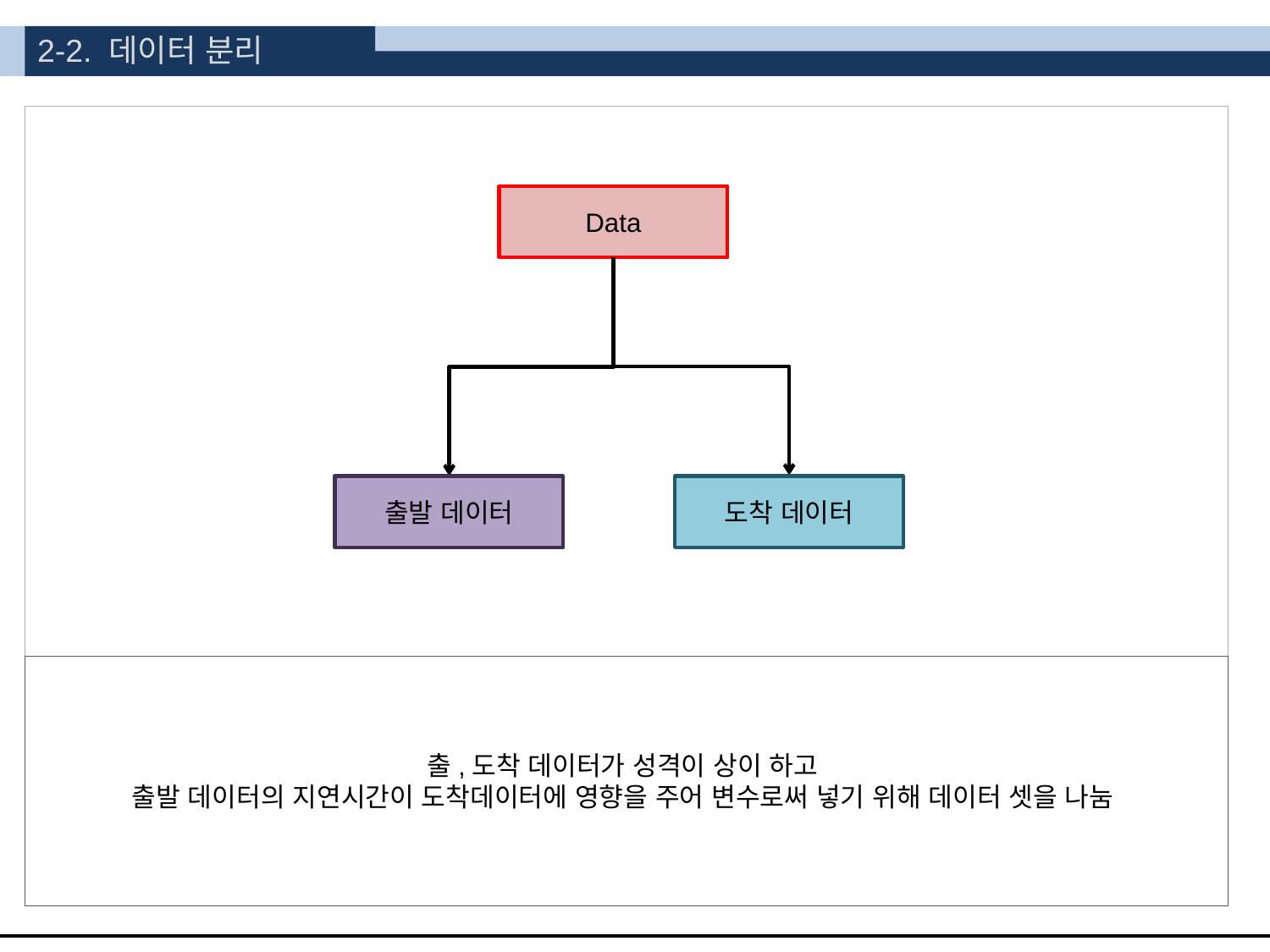

2-2. 데이터 분리

Data
출발 데이터
도착 데이터
출,도착 데이터가 성격이 상이 하고
출발 데이터의 지연시간이 도착데이터에 영향을 주어 변수로써 넣기 위해 데이터 셋을 나눔